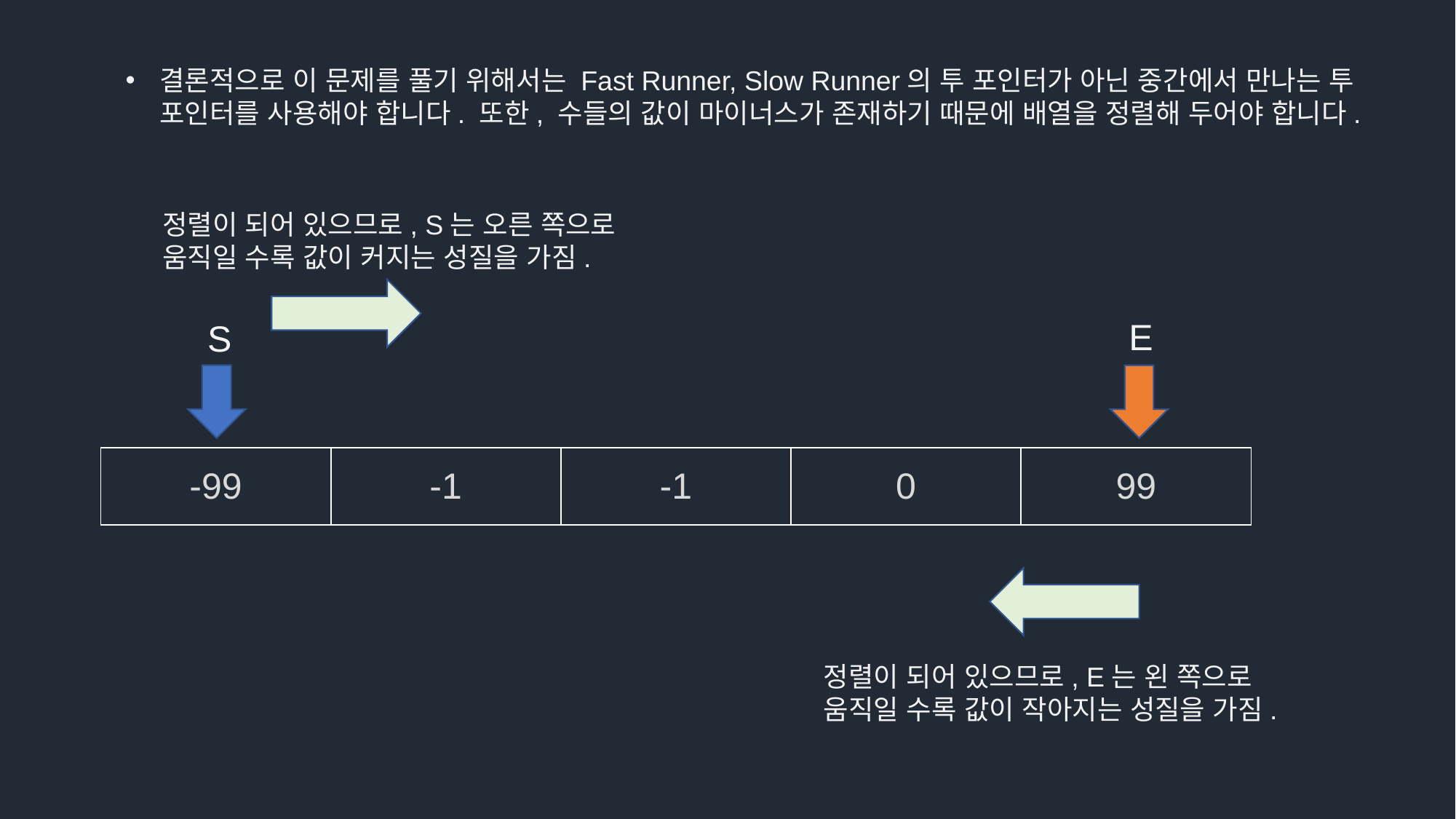

결론적으로 이 문제를 풀기 위해서는 Fast Runner, Slow Runner의 투 포인터가 아닌 중간에서 만나는 투 포인터를 사용해야 합니다. 또한, 수들의 값이 마이너스가 존재하기 때문에 배열을 정렬해 두어야 합니다.

정렬이 되어 있으므로, S는 오른 쪽으로 움직일 수록 값이 커지는 성질을 가짐.

E
S

| -99 | -1 | -1 | 0 | 99 |
| --- | --- | --- | --- | --- |

정렬이 되어 있으므로, E는 왼 쪽으로 움직일 수록 값이 작아지는 성질을 가짐.